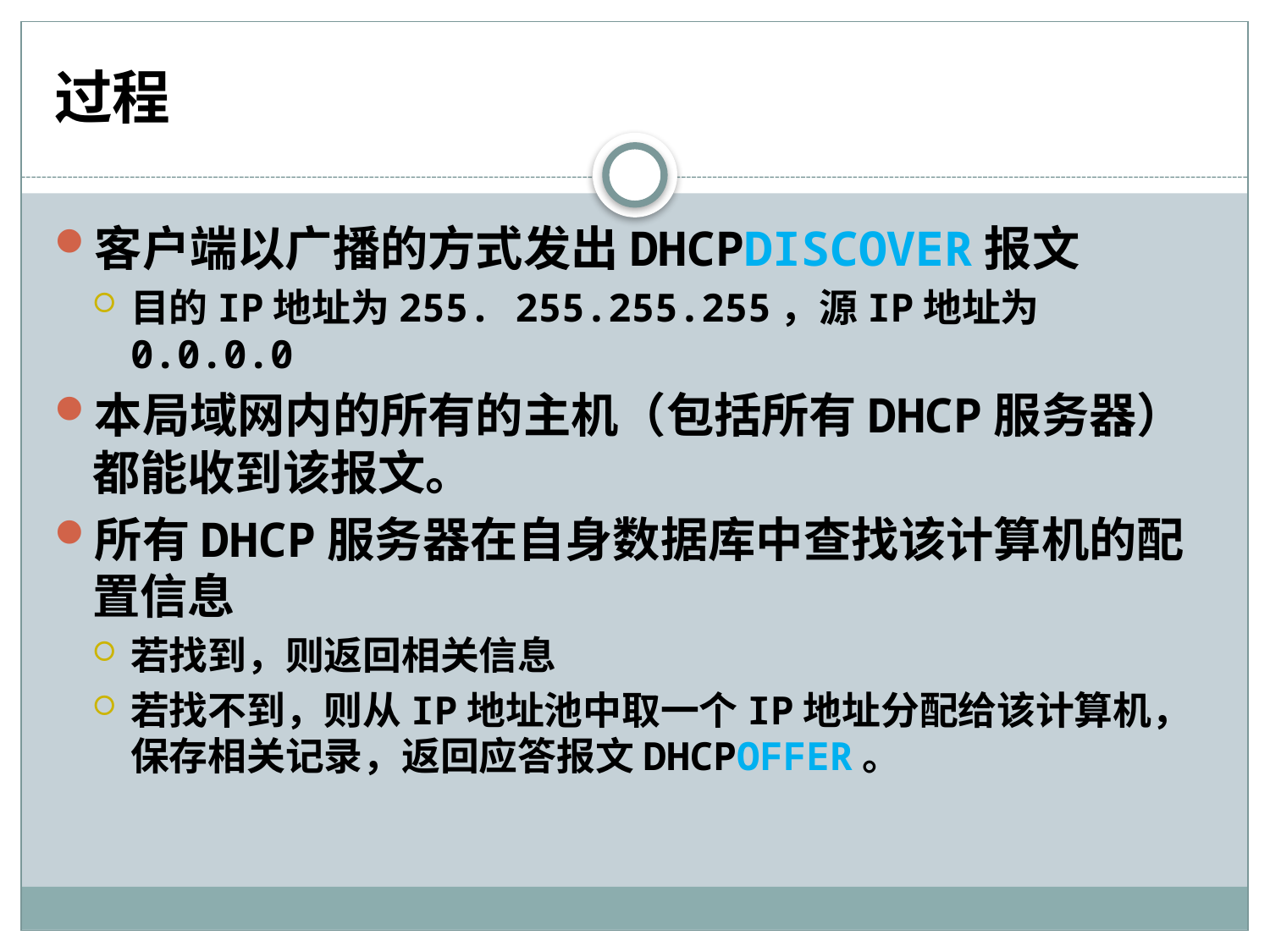

# 过程
客户端以广播的方式发出DHCPDISCOVER报文
目的IP地址为255. 255.255.255，源IP地址为0.0.0.0
本局域网内的所有的主机（包括所有DHCP服务器）都能收到该报文。
所有DHCP服务器在自身数据库中查找该计算机的配置信息
若找到，则返回相关信息
若找不到，则从IP地址池中取一个IP地址分配给该计算机，保存相关记录，返回应答报文DHCPOFFER。